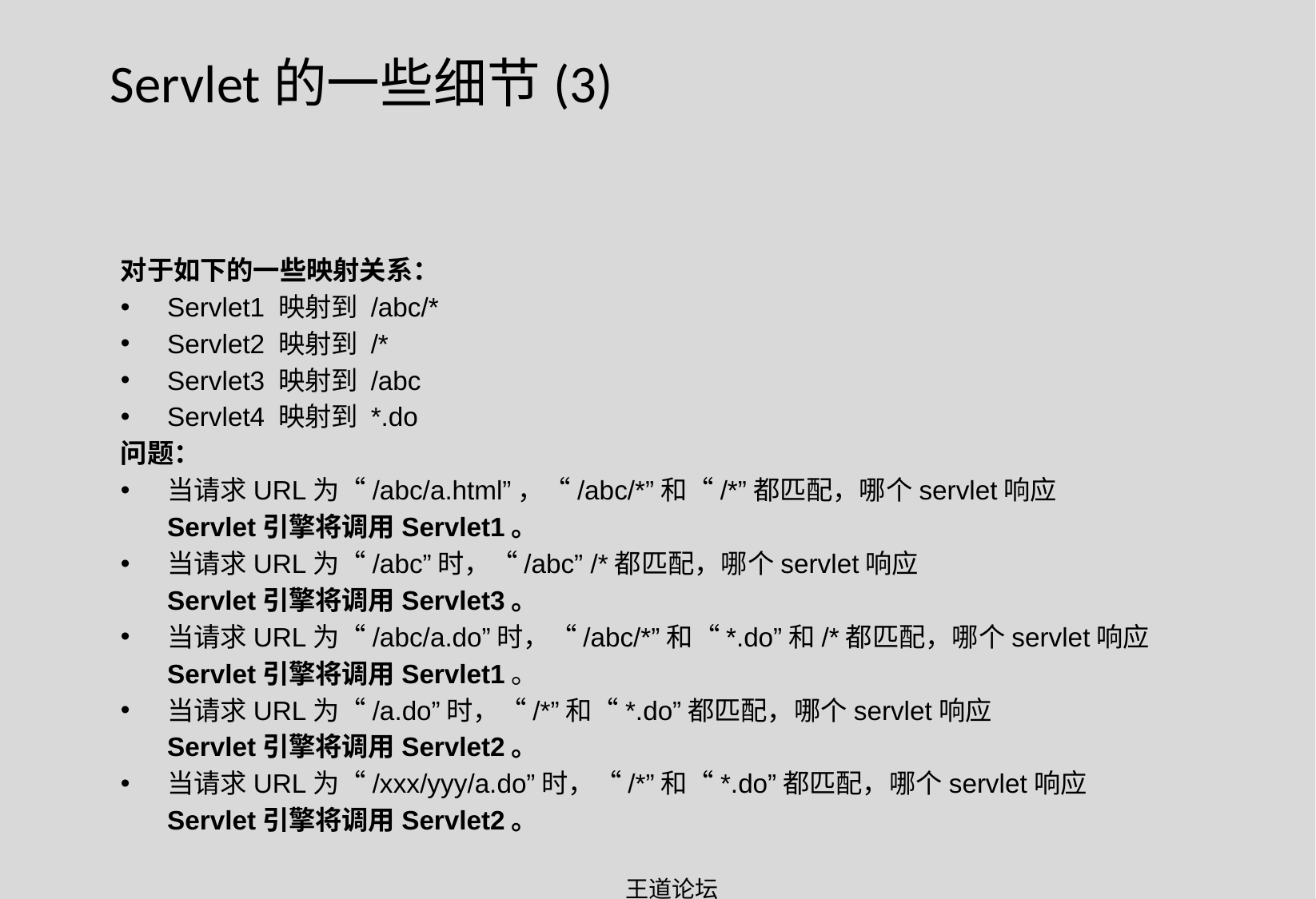

Servlet的一些细节(3)
对于如下的一些映射关系：
Servlet1 映射到 /abc/*
Servlet2 映射到 /*
Servlet3 映射到 /abc
Servlet4 映射到 *.do
问题：
当请求URL为“/abc/a.html”，“/abc/*”和“/*”都匹配，哪个servlet响应
	Servlet引擎将调用Servlet1。
当请求URL为“/abc”时，“/abc” /*都匹配，哪个servlet响应
	Servlet引擎将调用Servlet3。
当请求URL为“/abc/a.do”时，“/abc/*”和“*.do”和/*都匹配，哪个servlet响应
	Servlet引擎将调用Servlet1。
当请求URL为“/a.do”时，“/*”和“*.do”都匹配，哪个servlet响应
	Servlet引擎将调用Servlet2。
当请求URL为“/xxx/yyy/a.do”时，“/*”和“*.do”都匹配，哪个servlet响应
	Servlet引擎将调用Servlet2。
王道论坛